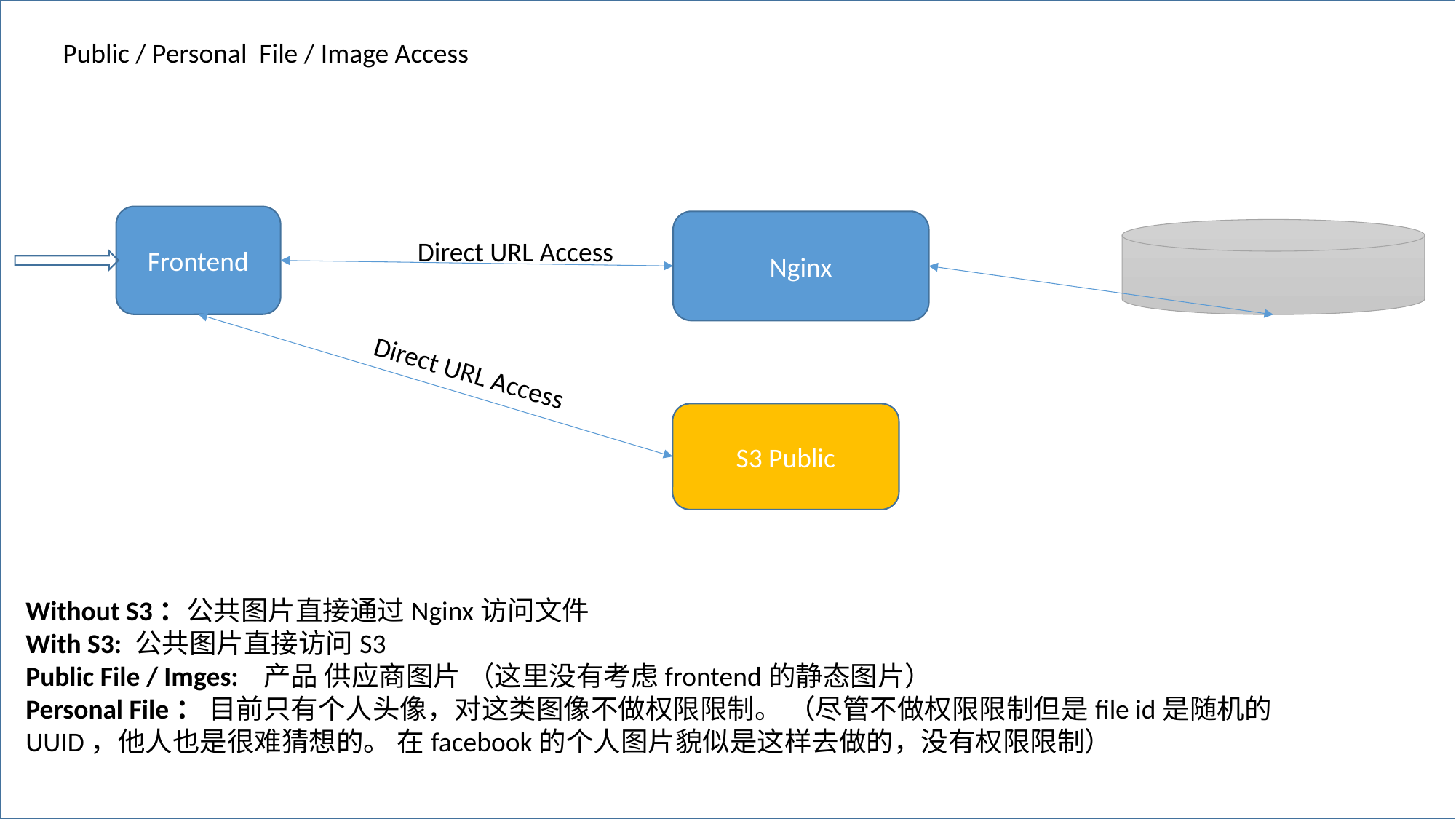

Public / Personal  File / Image Access
#
Frontend
Nginx

Direct URL Access

Direct URL Access
S3 Public
Without S3：公共图片直接通过Nginx访问文件
With S3: 	公共图片直接访问S3
Public File / Imges:   产品 供应商图片 （这里没有考虑frontend的静态图片）
Personal File： 目前只有个人头像，对这类图像不做权限限制。 （尽管不做权限限制但是file id是随机的UUID，他人也是很难猜想的。 在facebook的个人图片貌似是这样去做的，没有权限限制）